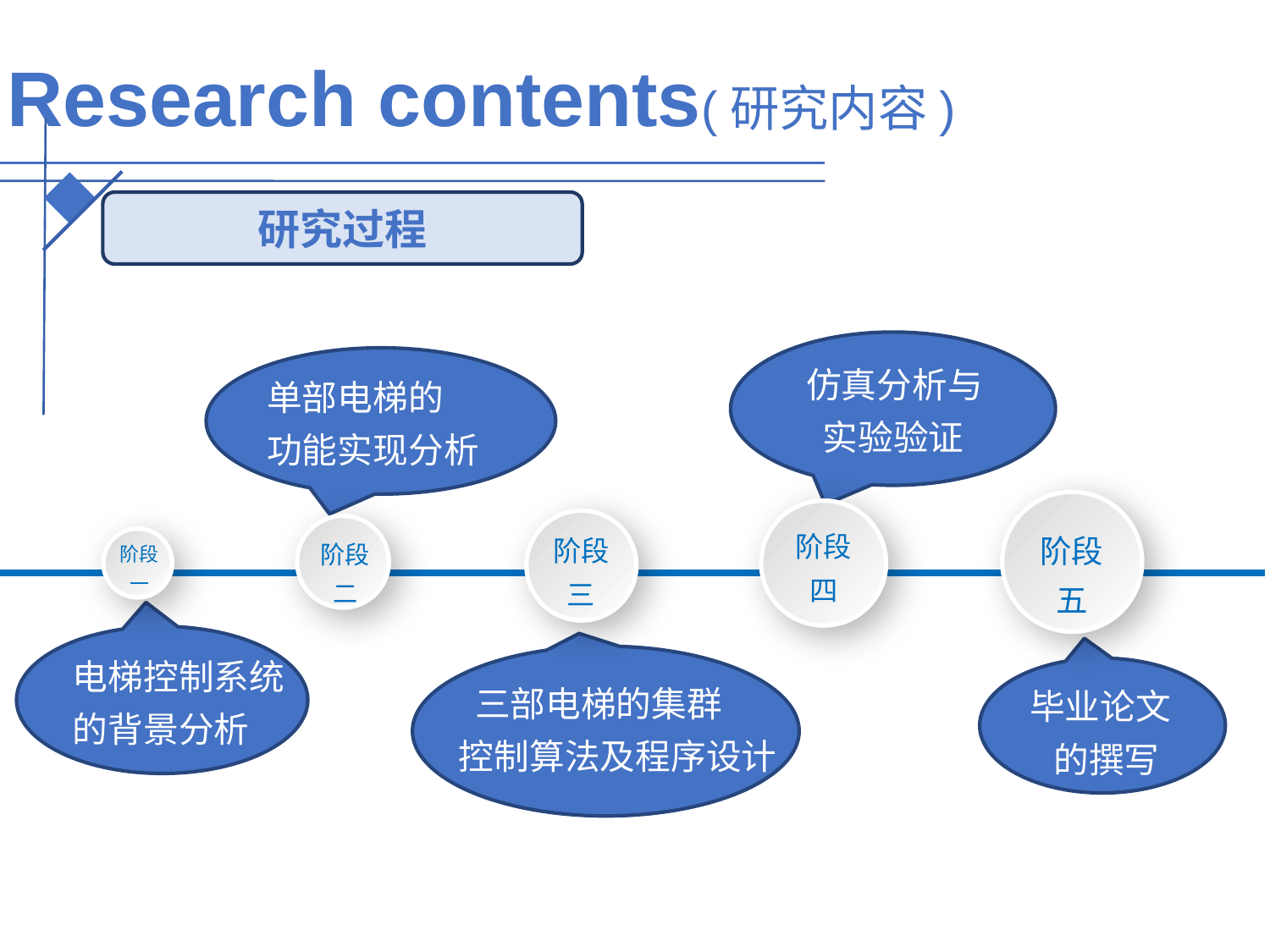

Research contents(研究内容)

研究过程

仿真分析与
 实验验证

单部电梯的
功能实现分析

阶段
五

阶段
四

阶段
三

阶段
二

阶段
一

电梯控制系统
的背景分析

 三部电梯的集群
控制算法及程序设计
毕业论文
  的撰写